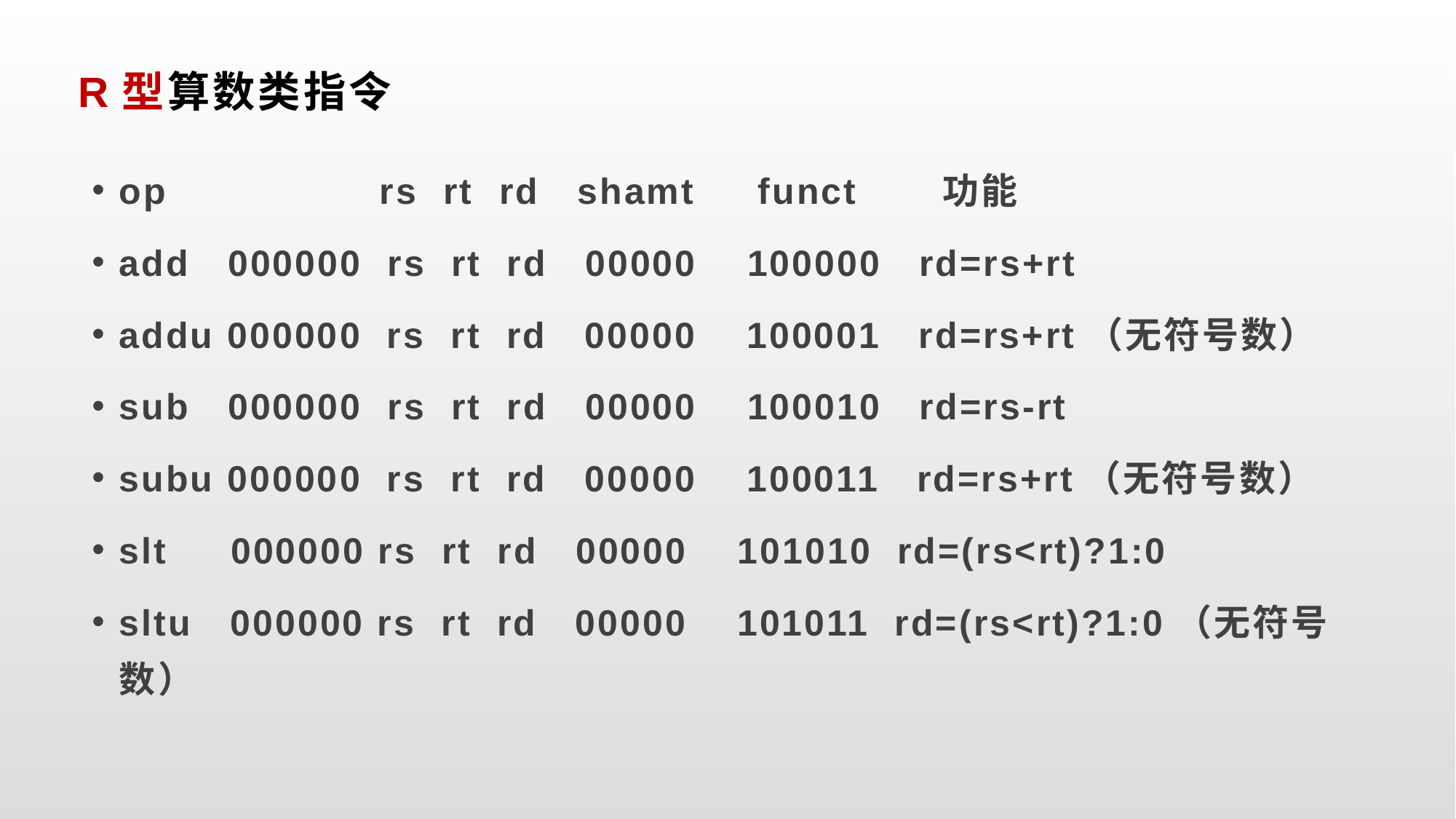

# R型算数类指令
op                 rs  rt  rd   shamt     funct      功能
add   000000  rs  rt  rd   00000    100000   rd=rs+rt
addu 000000  rs  rt  rd   00000    100001   rd=rs+rt（无符号数）
sub   000000  rs  rt  rd   00000    100010   rd=rs-rt
subu 000000  rs  rt  rd   00000    100011   rd=rs+rt（无符号数）
slt     000000 rs  rt  rd   00000    101010  rd=(rs<rt)?1:0
sltu   000000 rs  rt  rd   00000    101011  rd=(rs<rt)?1:0（无符号数）